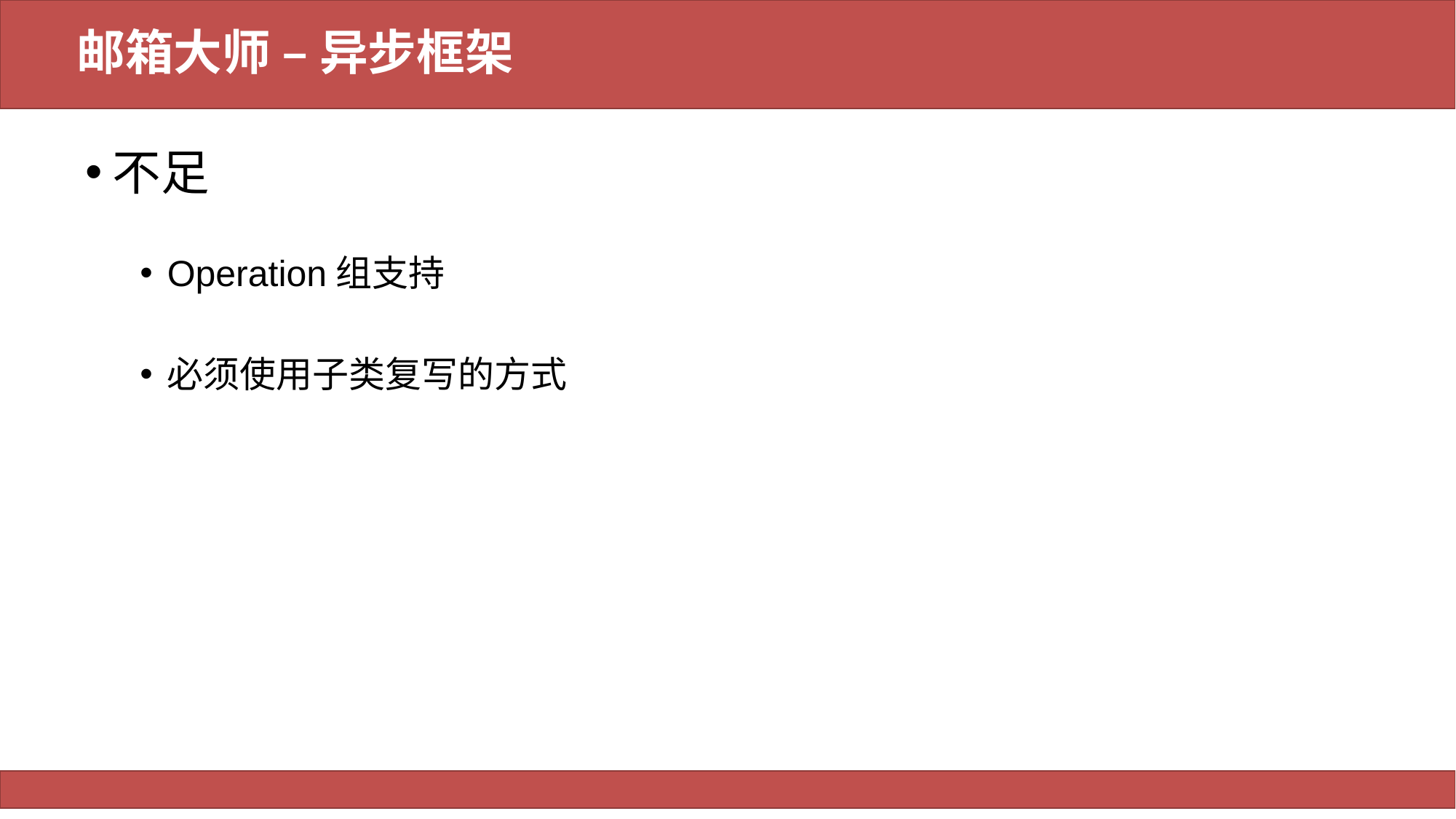

# 邮箱大师 – 异步框架
不足

Operation组支持

必须使用子类复写的方式